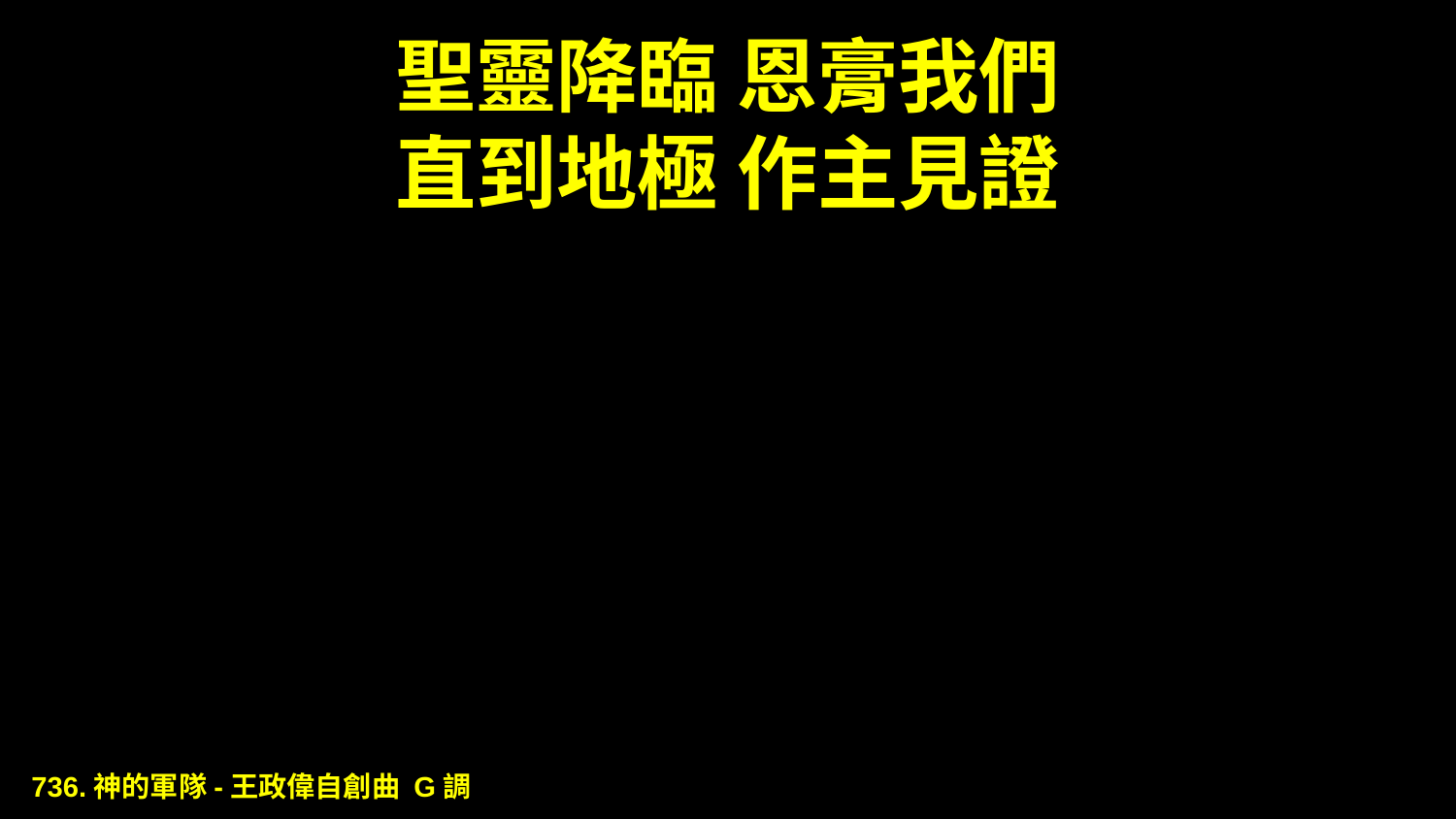

# 聖靈降臨 恩膏我們 直到地極 作主見證
736.神的軍隊-王政偉自創曲 G調